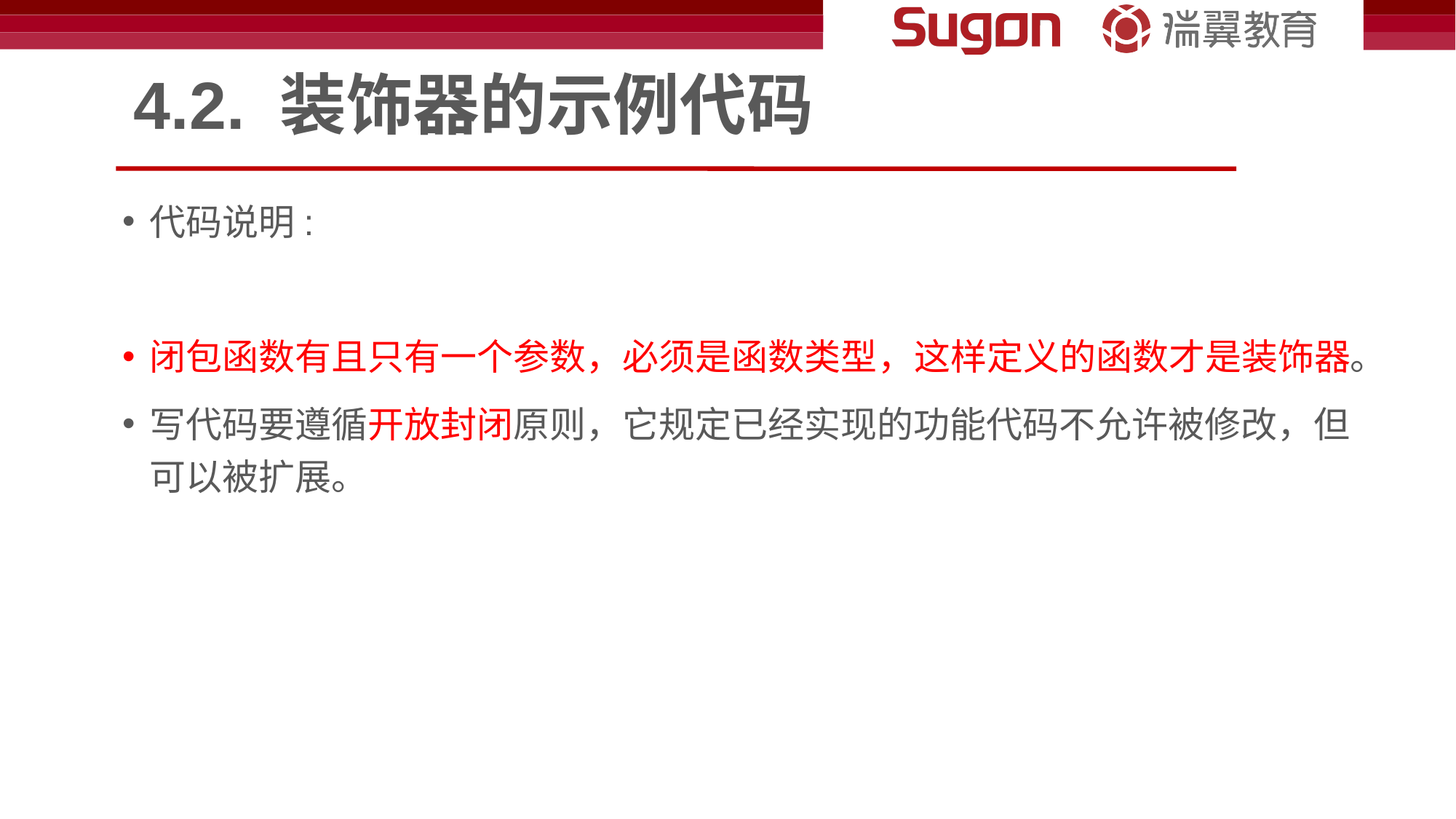

# 4.2. 装饰器的示例代码
代码说明:

闭包函数有且只有一个参数，必须是函数类型，这样定义的函数才是装饰器。
写代码要遵循开放封闭原则，它规定已经实现的功能代码不允许被修改，但可以被扩展。